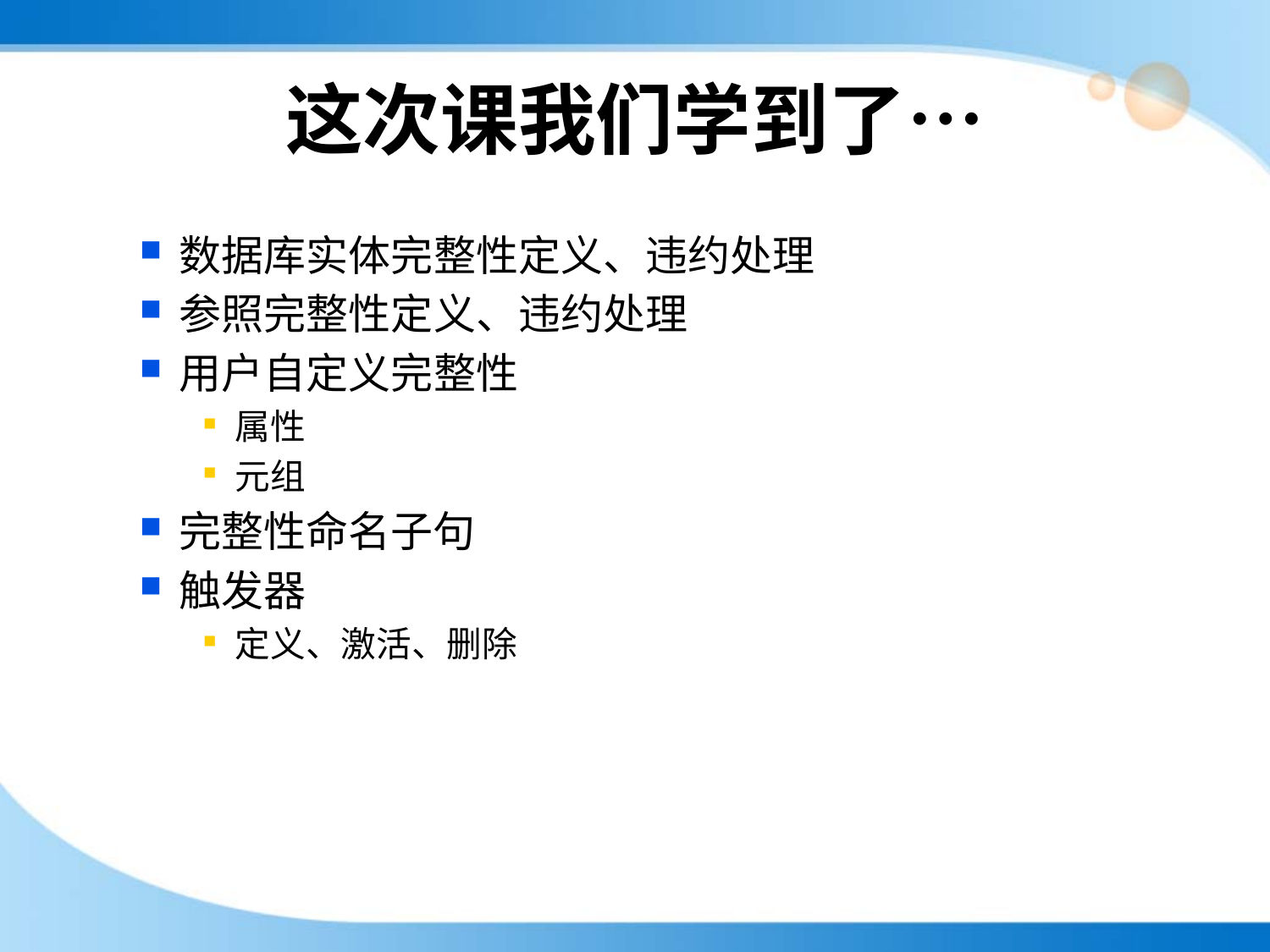

# 这次课我们学到了…
数据库实体完整性定义、违约处理
参照完整性定义、违约处理
用户自定义完整性
属性
元组
完整性命名子句
触发器
定义、激活、删除